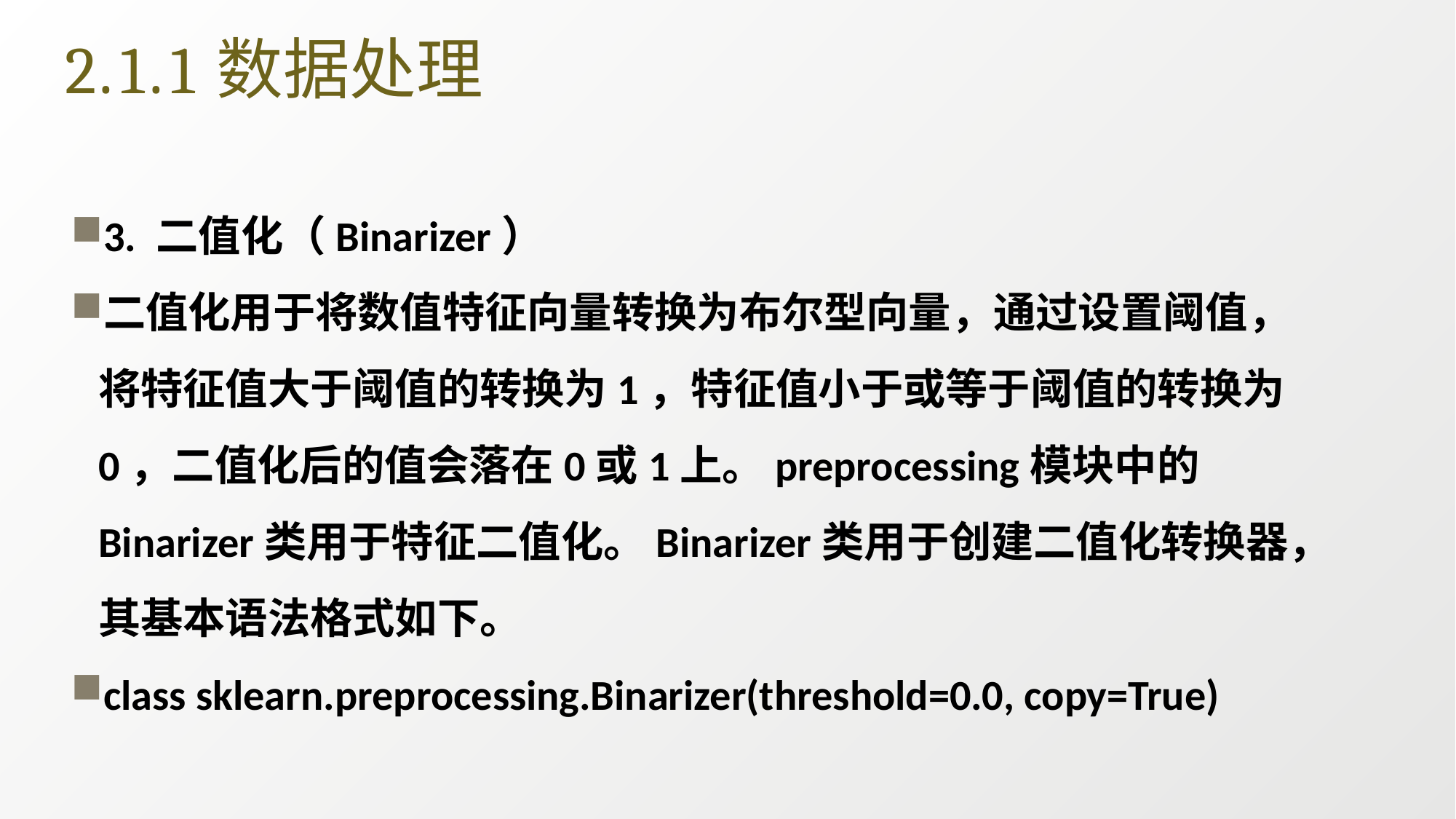

# 2.1.1数据处理
3. 二值化（Binarizer）
二值化用于将数值特征向量转换为布尔型向量，通过设置阈值，将特征值大于阈值的转换为1，特征值小于或等于阈值的转换为0，二值化后的值会落在0或1上。preprocessing模块中的Binarizer类用于特征二值化。Binarizer类用于创建二值化转换器，其基本语法格式如下。
class sklearn.preprocessing.Binarizer(threshold=0.0, copy=True)